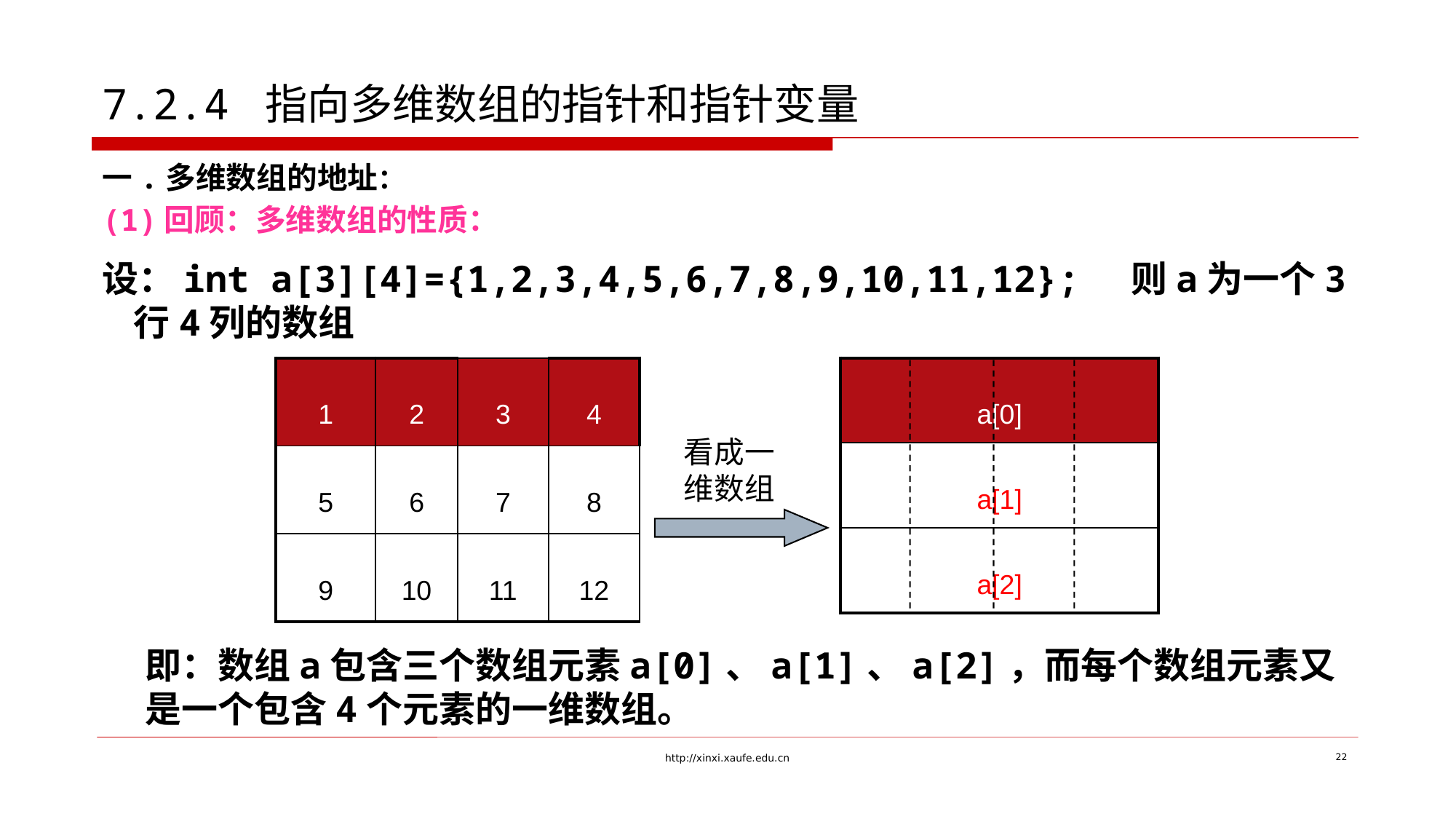

# 7.2.4 指向多维数组的指针和指针变量
一.多维数组的地址：
(1)回顾：多维数组的性质：
设：int a[3][4]={1,2,3,4,5,6,7,8,9,10,11,12};  则a为一个3行4列的数组

| 1 | 2 | 3 | 4 |
| --- | --- | --- | --- |
| 5 | 6 | 7 | 8 |
| 9 | 10 | 11 | 12 |
| a[0] |
| --- |
| a[1] |
| a[2] |

看成一维数组

即：数组a包含三个数组元素a[0]、a[1]、a[2]，而每个数组元素又是一个包含4个元素的一维数组。
http://xinxi.xaufe.edu.cn
22